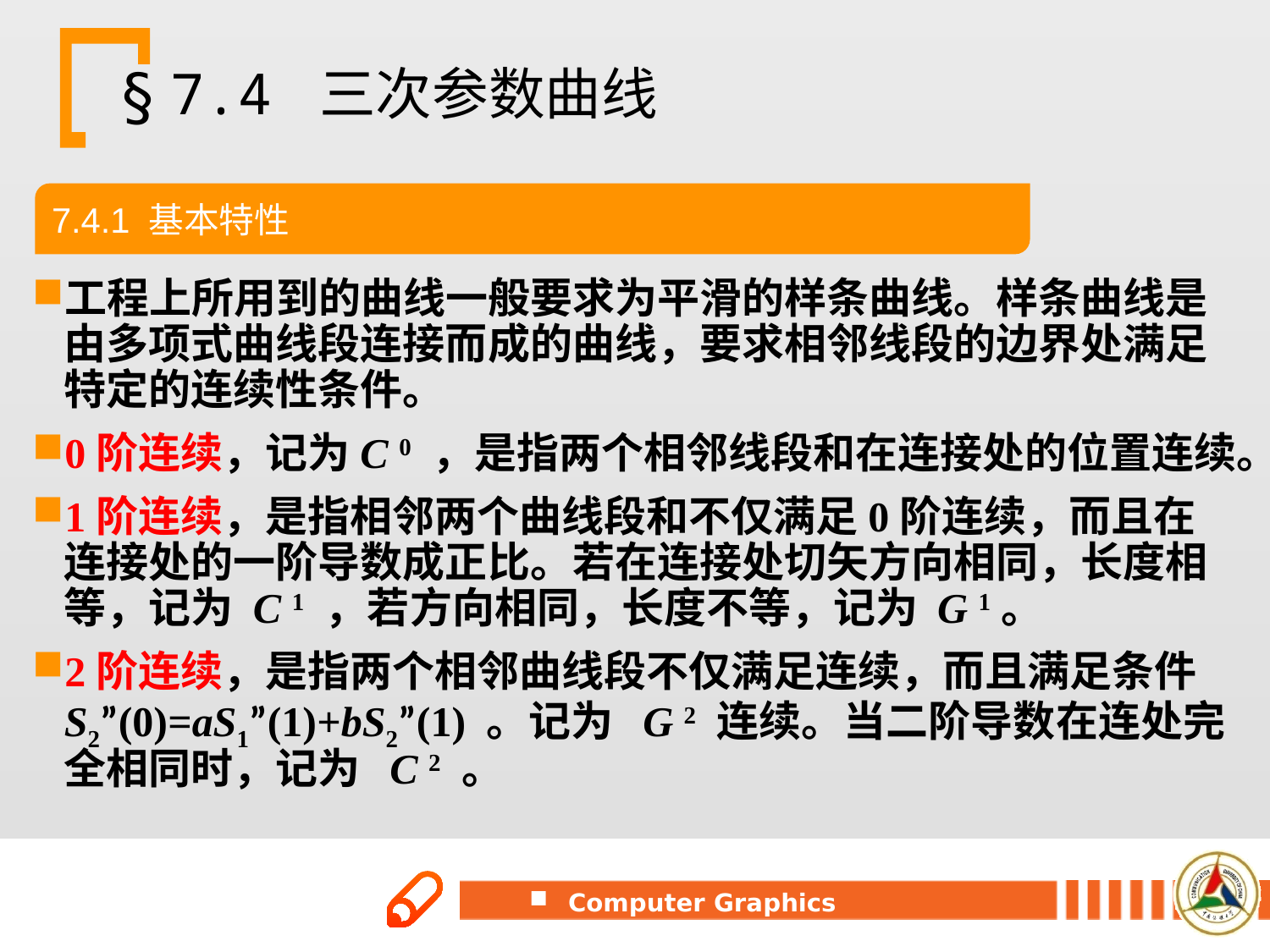

# § 7.4 三次参数曲线
7.4.1 基本特性
工程上所用到的曲线一般要求为平滑的样条曲线。样条曲线是由多项式曲线段连接而成的曲线，要求相邻线段的边界处满足特定的连续性条件。
0阶连续，记为C 0 ，是指两个相邻线段和在连接处的位置连续。
1阶连续，是指相邻两个曲线段和不仅满足0阶连续，而且在连接处的一阶导数成正比。若在连接处切矢方向相同，长度相等，记为 C 1 ，若方向相同，长度不等，记为 G 1。
2阶连续，是指两个相邻曲线段不仅满足连续，而且满足条件    S2”(0)=aS1”(1)+bS2”(1) 。记为  G 2 连续。当二阶导数在连处完全相同时，记为  C 2 。